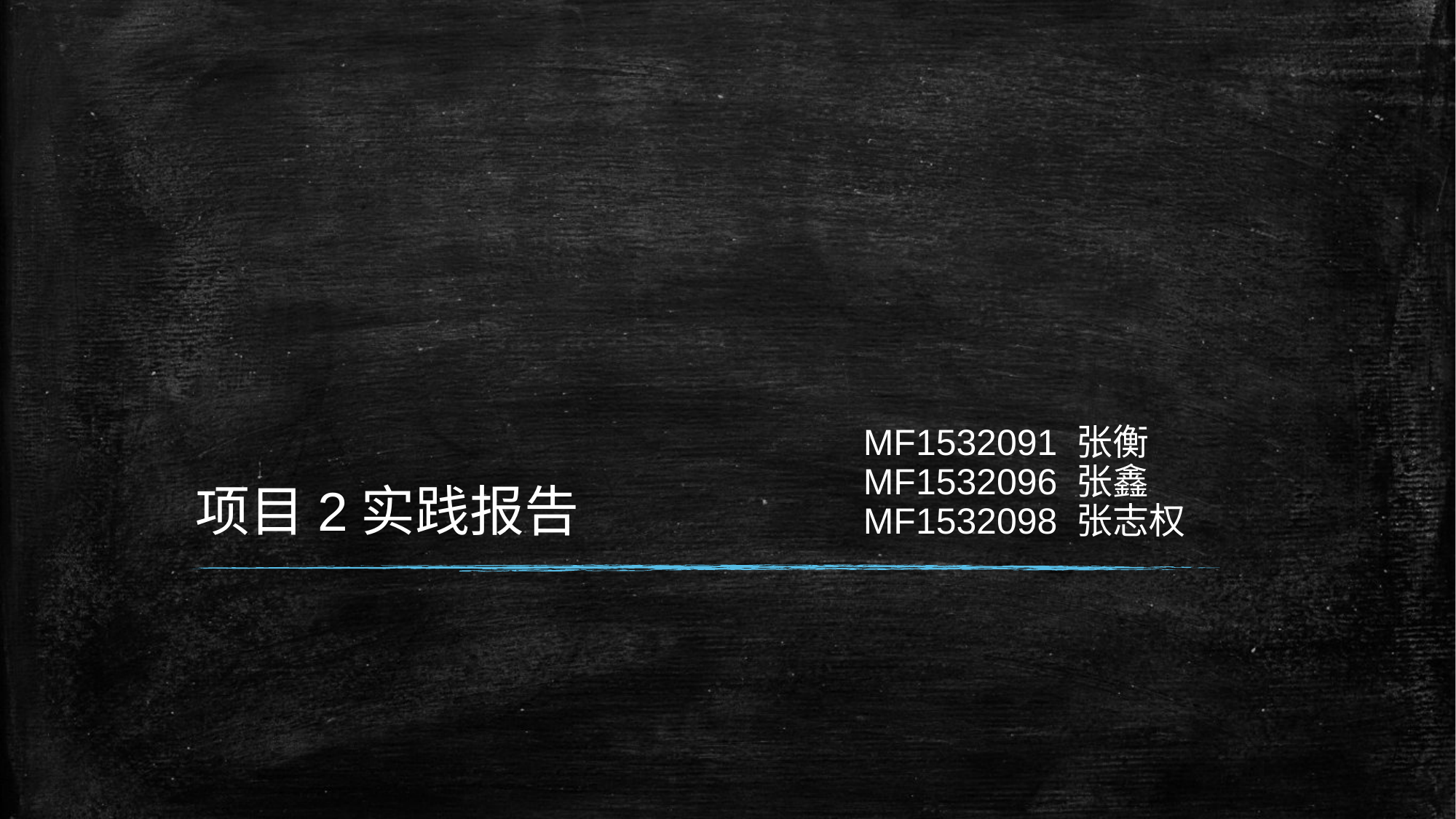

MF1532091 张衡
MF1532096 张鑫
MF1532098 张志权
项目2实践报告